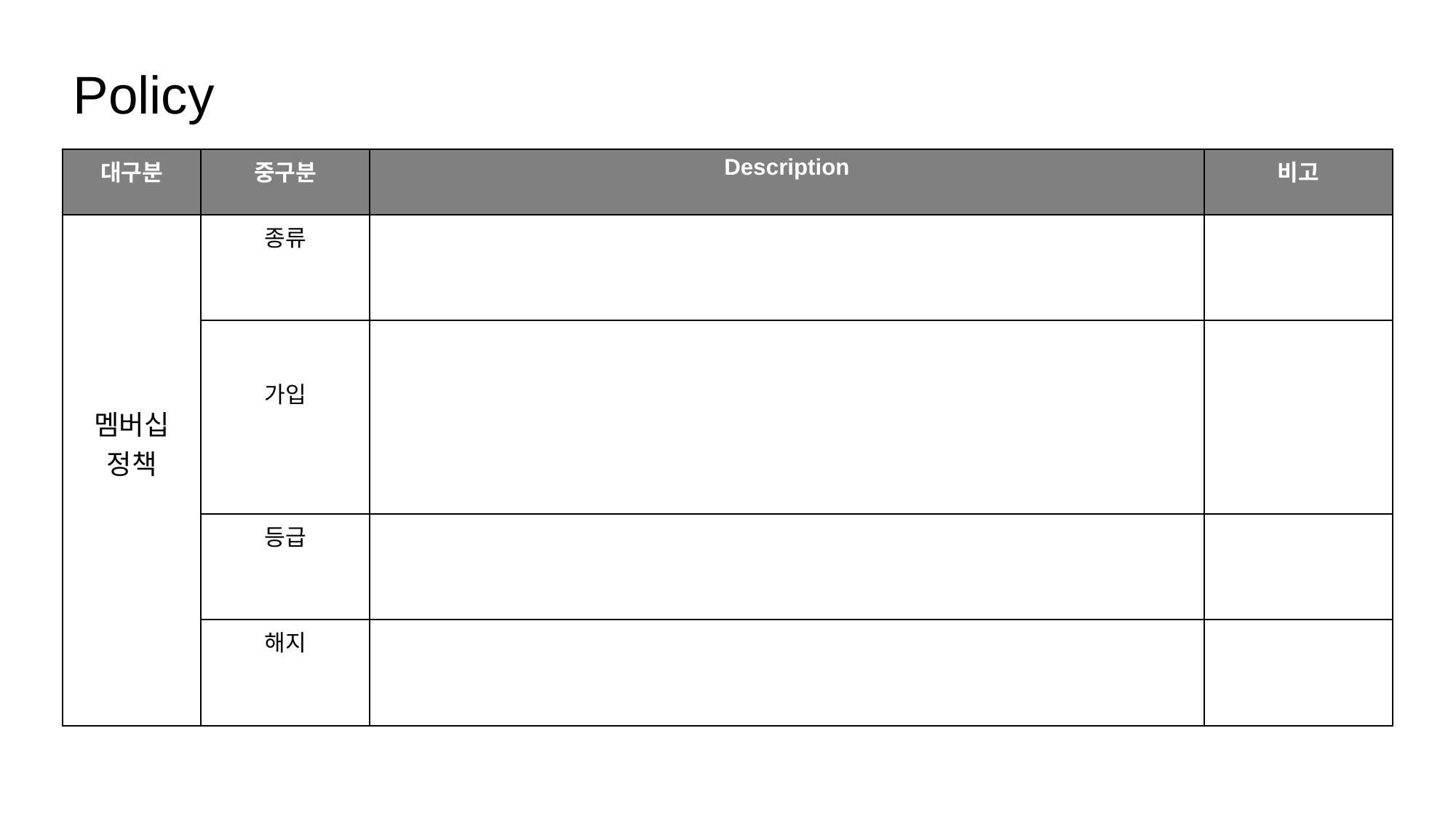

Policy
| 대구분 | 중구분 | Description | 비고 |
| --- | --- | --- | --- |
| 멤버십 정책 | 종류 |  |  |
|  | 가입 |  |  |
|  | 등급 |  |  |
|  | 해지 |  |  |